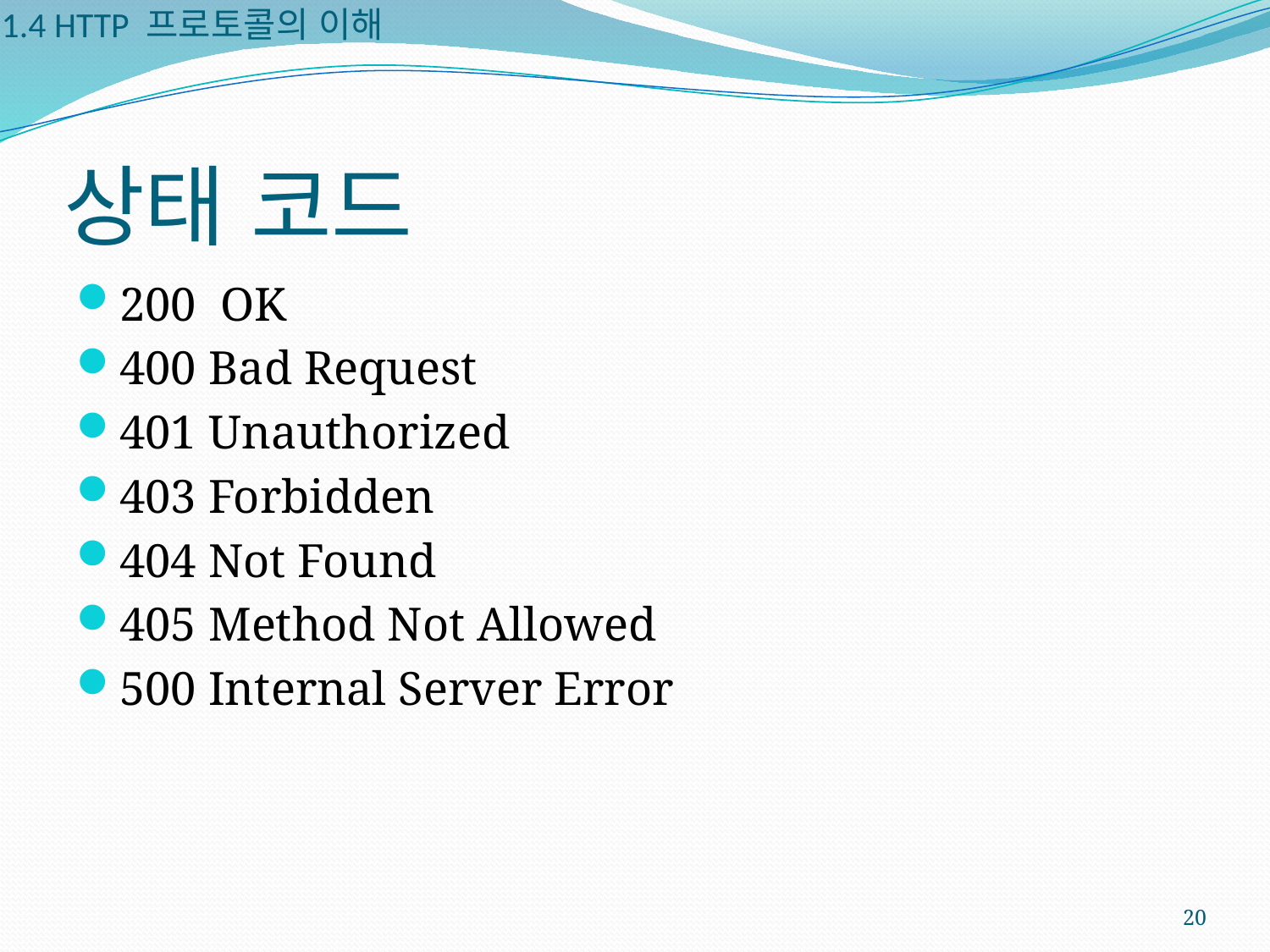

1.4 HTTP 프로토콜의 이해
# 상태 코드
200  OK
400 Bad Request
401 Unauthorized
403 Forbidden
404 Not Found
405 Method Not Allowed
500 Internal Server Error
20